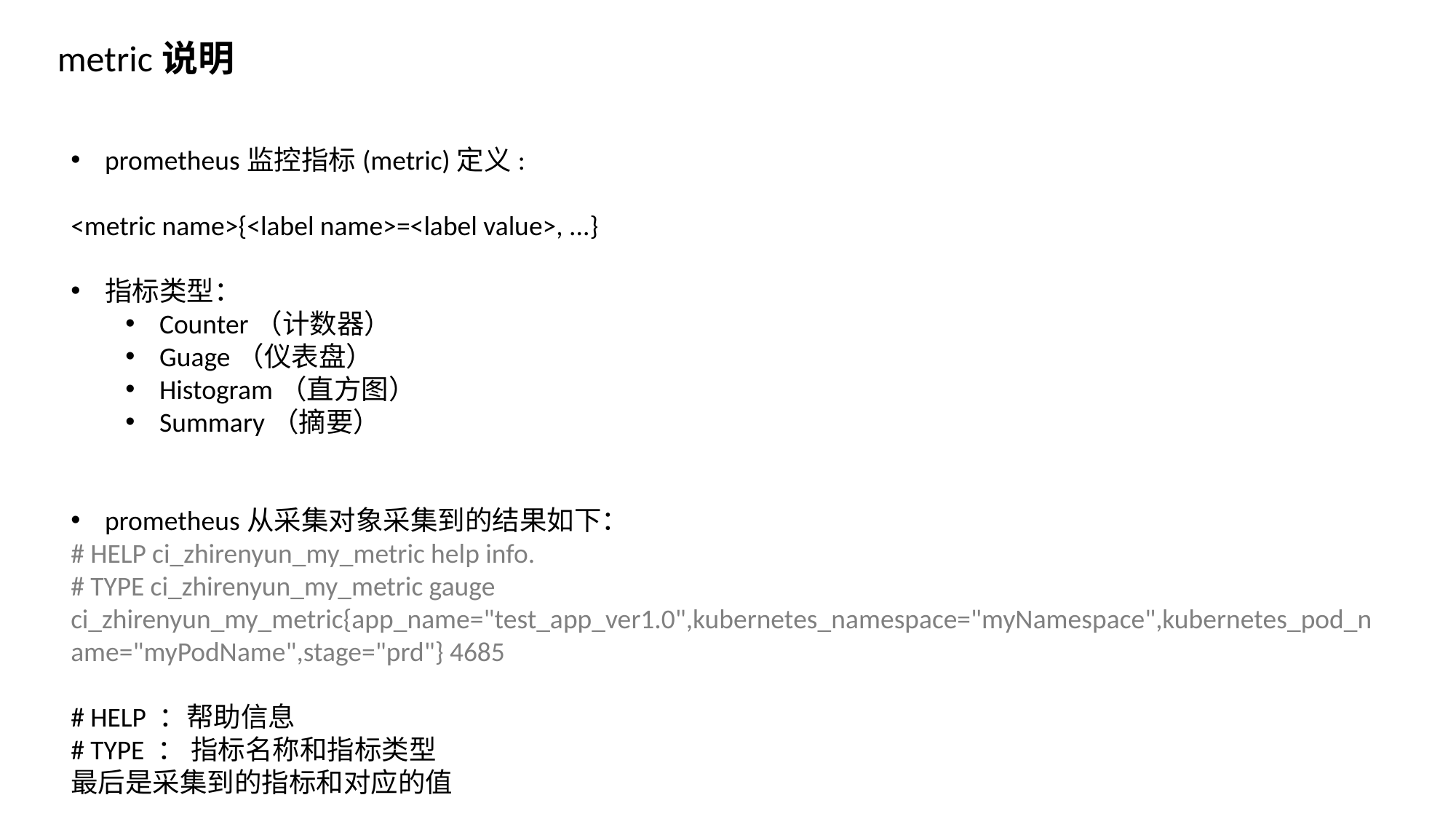

# metric说明
prometheus监控指标(metric)定义:

<metric name>{<label name>=<label value>, ...}

指标类型：
Counter（计数器）
Guage（仪表盘）
Histogram（直方图）
Summary（摘要）

prometheus从采集对象采集到的结果如下：
# HELP ci_zhirenyun_my_metric help info.
# TYPE ci_zhirenyun_my_metric gauge
ci_zhirenyun_my_metric{app_name="test_app_ver1.0",kubernetes_namespace="myNamespace",kubernetes_pod_name="myPodName",stage="prd"} 4685

# HELP ：帮助信息
# TYPE ： 指标名称和指标类型
最后是采集到的指标和对应的值